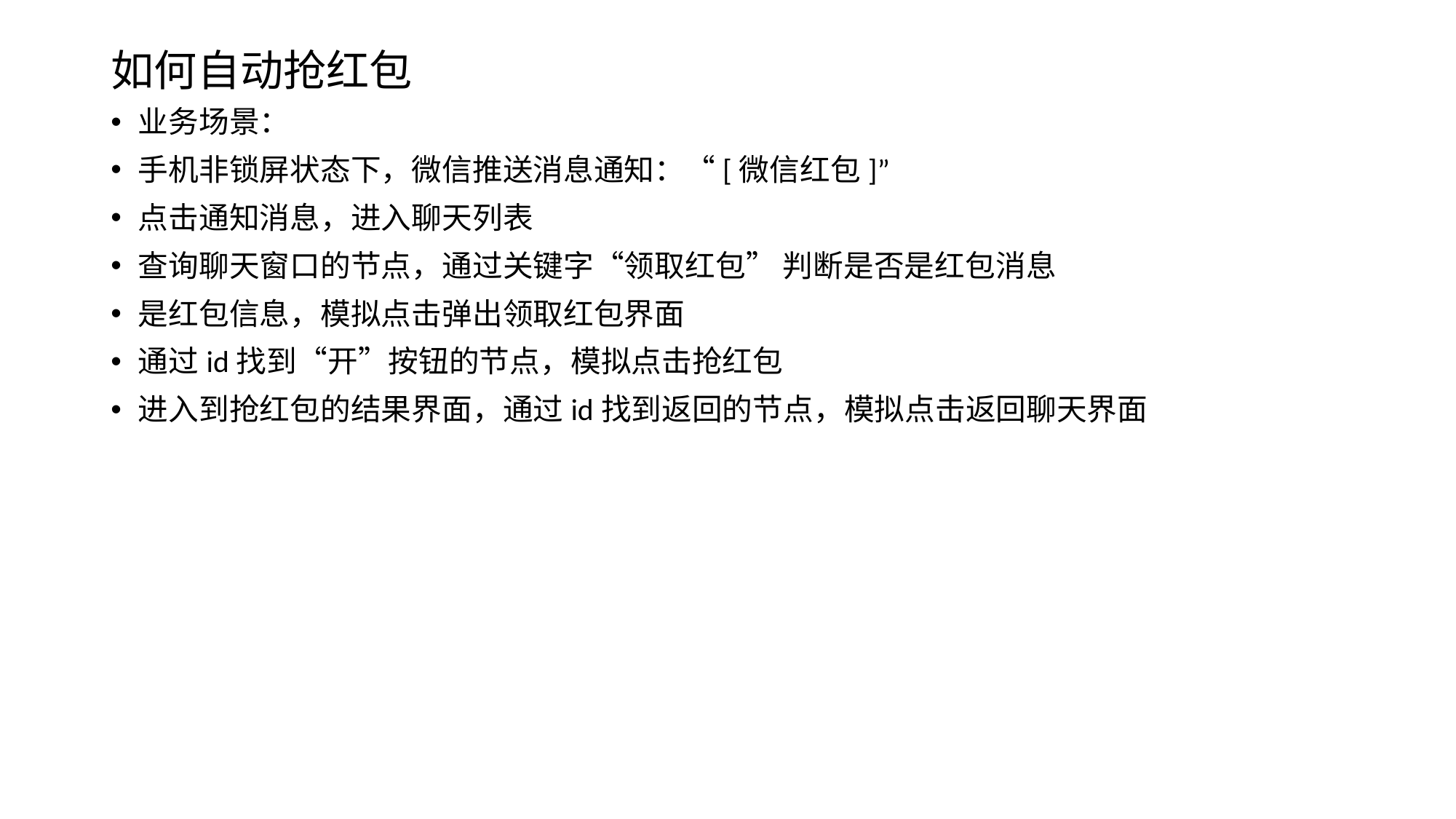

# 如何自动抢红包
业务场景：
手机非锁屏状态下，微信推送消息通知：“[微信红包]”
点击通知消息，进入聊天列表
查询聊天窗口的节点，通过关键字“领取红包” 判断是否是红包消息
是红包信息，模拟点击弹出领取红包界面
通过id找到“开”按钮的节点，模拟点击抢红包
进入到抢红包的结果界面，通过id找到返回的节点，模拟点击返回聊天界面